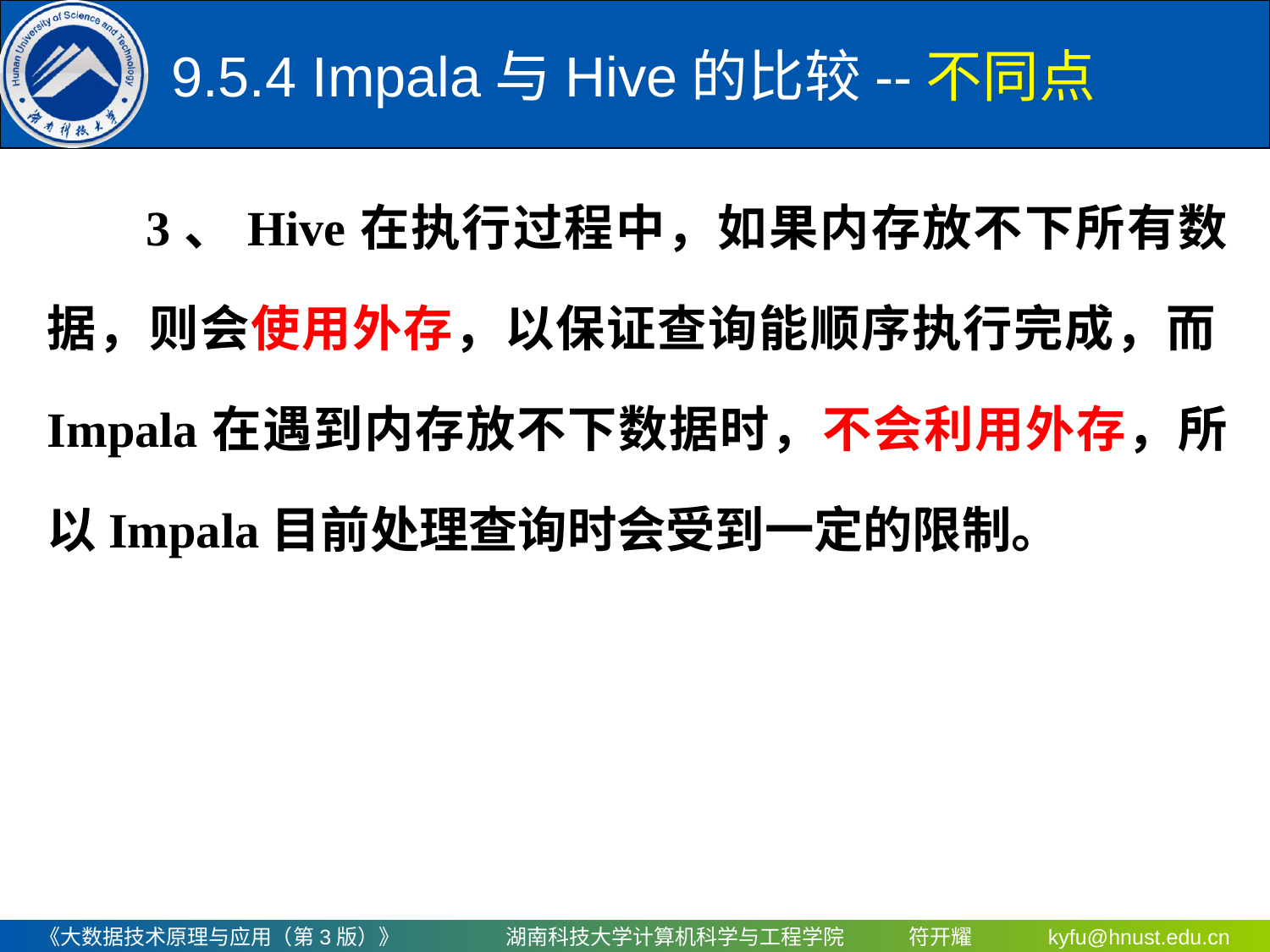

9.5.4 Impala与Hive的比较--不同点
3、Hive在执行过程中，如果内存放不下所有数据，则会使用外存，以保证查询能顺序执行完成，而Impala在遇到内存放不下数据时，不会利用外存，所以Impala目前处理查询时会受到一定的限制。